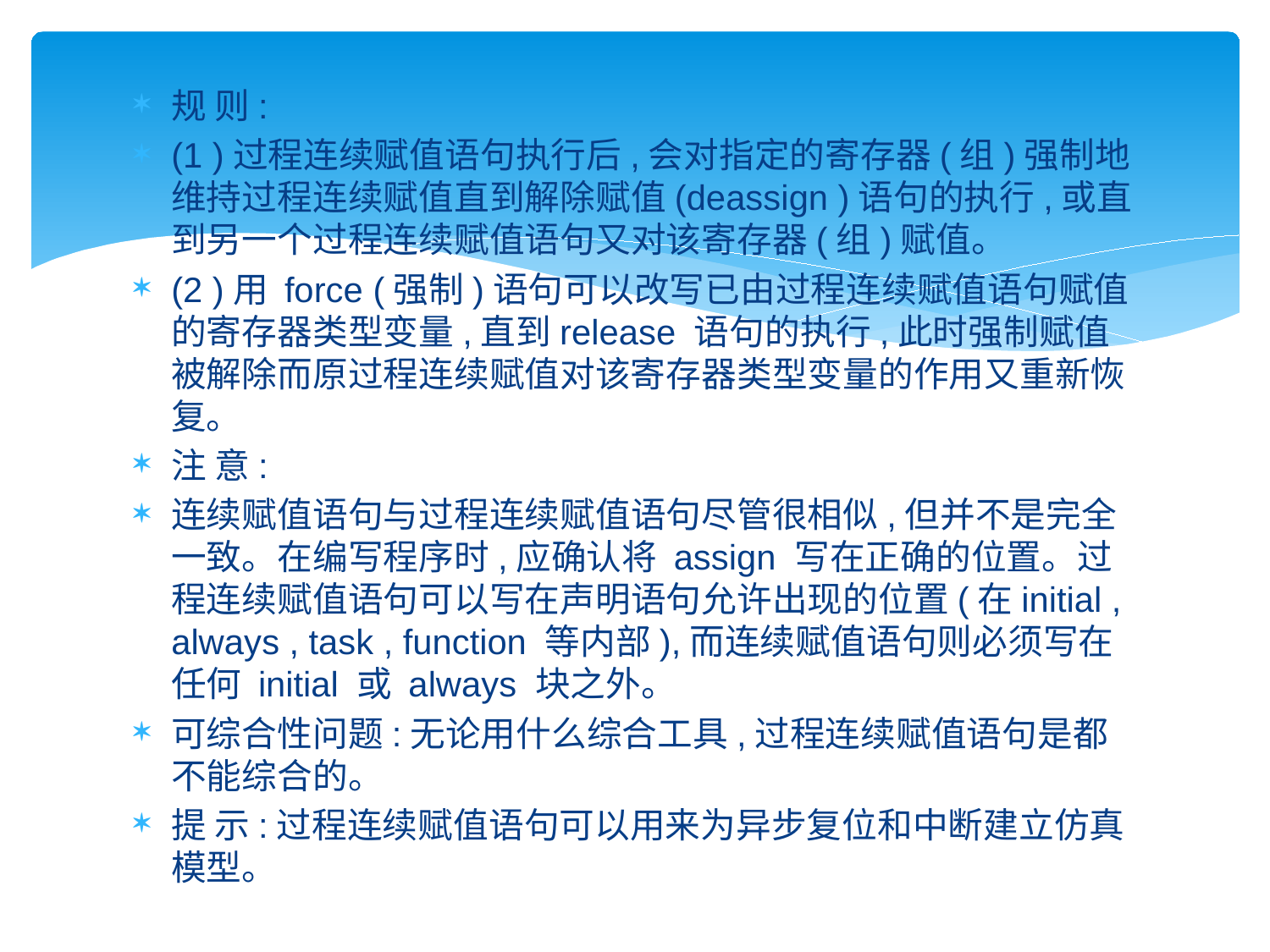

#
规 则:
(1 )过程连续赋值语句执行后,会对指定的寄存器(组)强制地维持过程连续赋值直到解除赋值(deassign )语句的执行,或直到另一个过程连续赋值语句又对该寄存器(组)赋值。
(2 )用 force (强制)语句可以改写已由过程连续赋值语句赋值的寄存器类型变量,直到release 语句的执行,此时强制赋值被解除而原过程连续赋值对该寄存器类型变量的作用又重新恢复。
注 意:
连续赋值语句与过程连续赋值语句尽管很相似,但并不是完全一致。在编写程序时,应确认将 assign 写在正确的位置。过程连续赋值语句可以写在声明语句允许出现的位置(在initial , always , task , function 等内部),而连续赋值语句则必须写在任何 initial 或 always 块之外。
可综合性问题:无论用什么综合工具,过程连续赋值语句是都不能综合的。
提 示:过程连续赋值语句可以用来为异步复位和中断建立仿真模型。